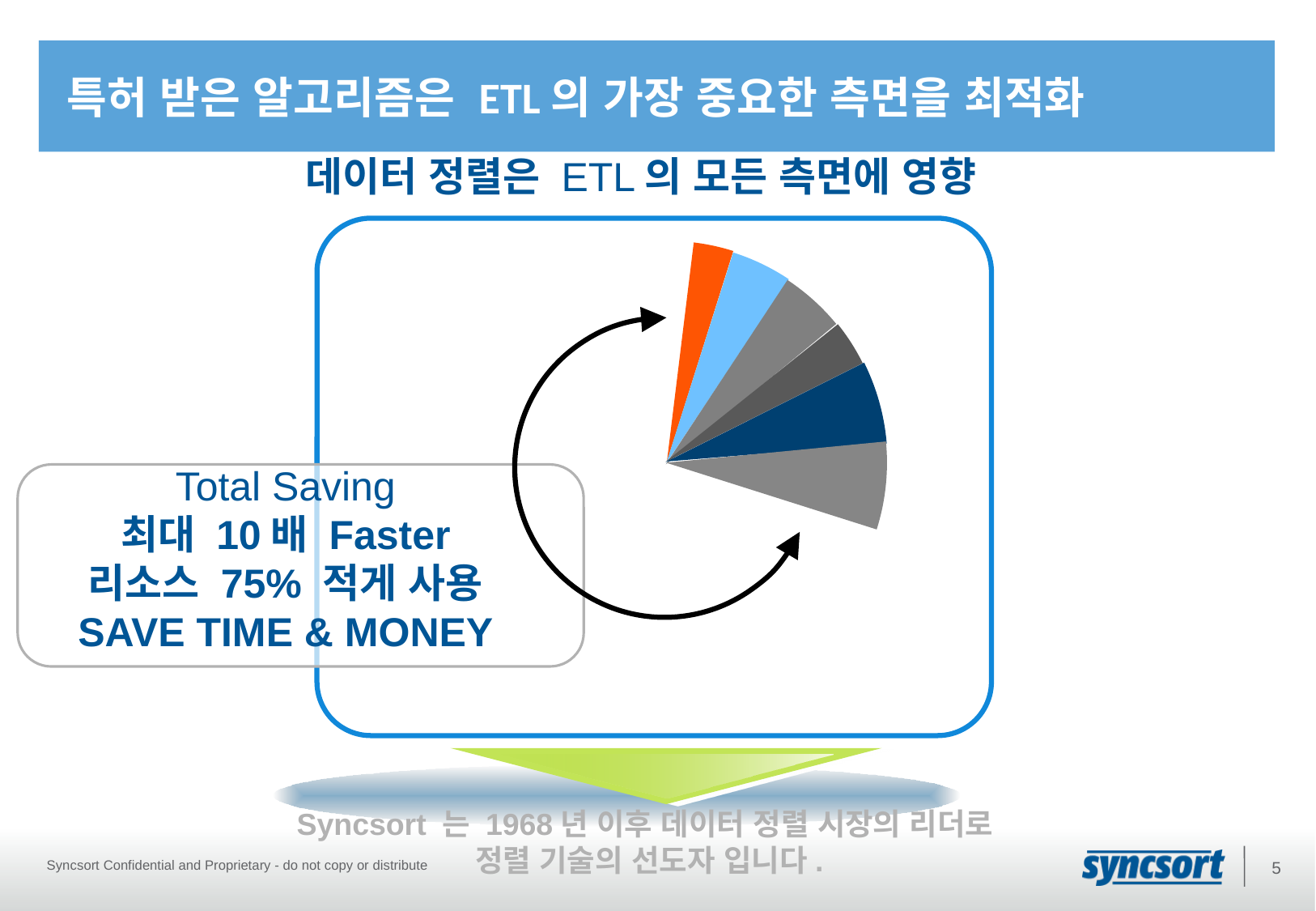

# 특허 받은 알고리즘은 ETL의 가장 중요한 측면을 최적화
데이터 정렬은 ETL의 모든 측면에 영향

Total Saving
최대 10배 Faster
리소스 75% 적게 사용
SAVE TIME & MONEY

Syncsort 는 1968년 이후 데이터 정렬 시장의 리더로
정렬 기술의 선도자 입니다.
Syncsort Confidential and Proprietary - do not copy or distribute
5